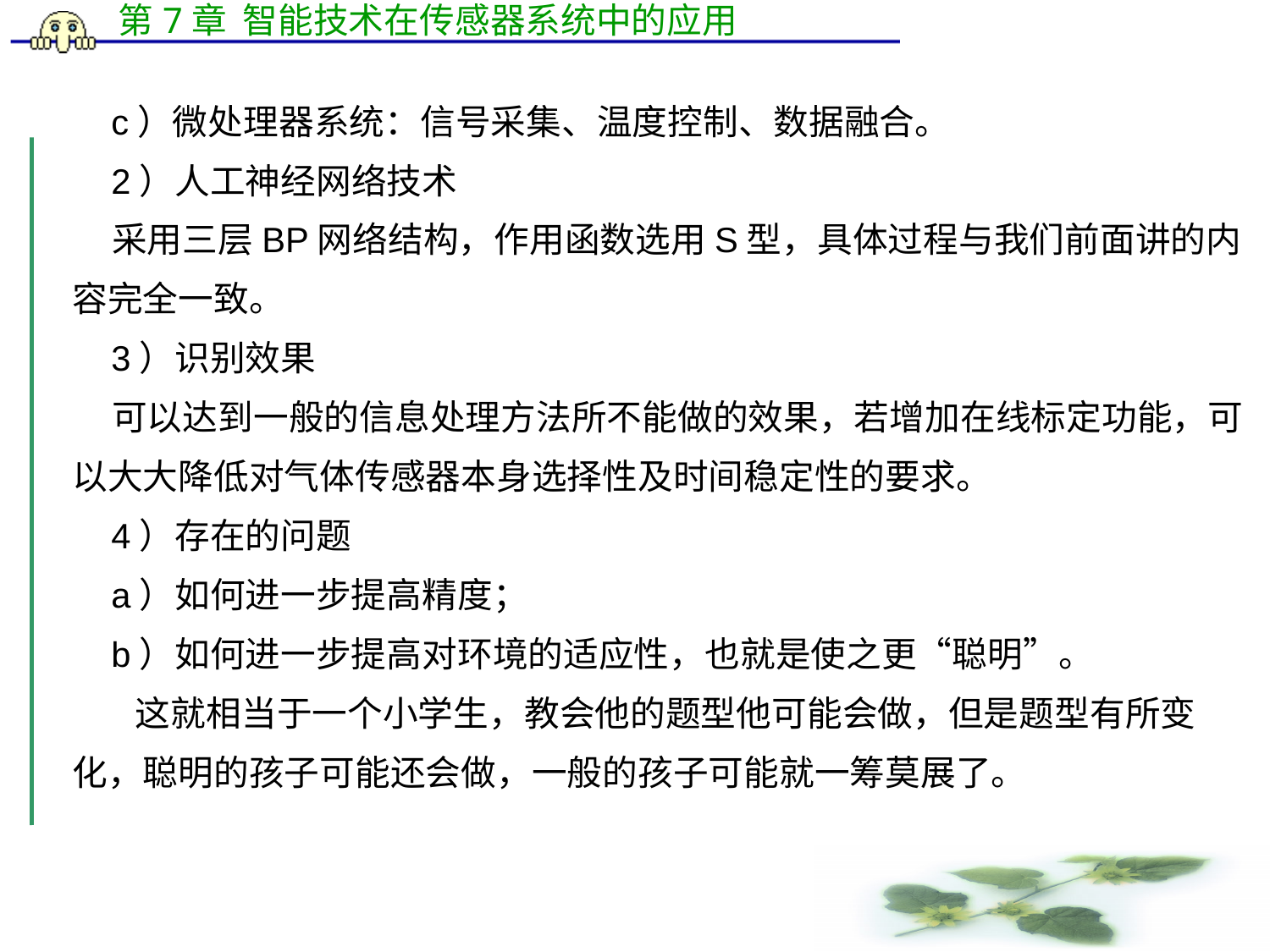

c）微处理器系统：信号采集、温度控制、数据融合。
    2）人工神经网络技术
    采用三层BP网络结构，作用函数选用S型，具体过程与我们前面讲的内容完全一致。
    3）识别效果
    可以达到一般的信息处理方法所不能做的效果，若增加在线标定功能，可以大大降低对气体传感器本身选择性及时间稳定性的要求。
    4）存在的问题
    a）如何进一步提高精度；
    b）如何进一步提高对环境的适应性，也就是使之更“聪明”。
       这就相当于一个小学生，教会他的题型他可能会做，但是题型有所变化，聪明的孩子可能还会做，一般的孩子可能就一筹莫展了。